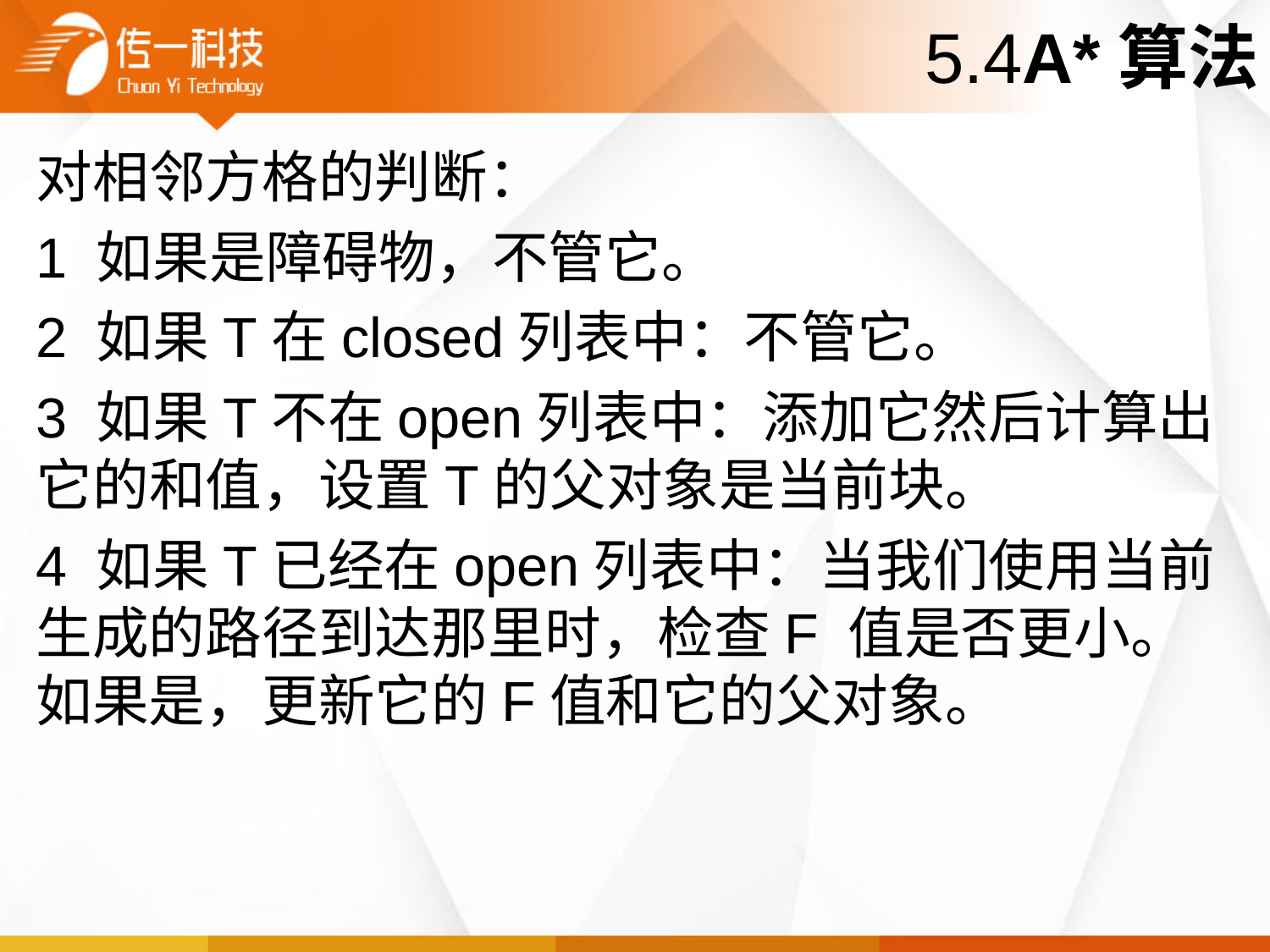

5.4A*算法
对相邻方格的判断：
1 如果是障碍物，不管它。
2 如果T在closed列表中：不管它。
3 如果T不在open列表中：添加它然后计算出它的和值，设置T的父对象是当前块。
4 如果T已经在open列表中：当我们使用当前生成的路径到达那里时，检查F 值是否更小。如果是，更新它的F值和它的父对象。